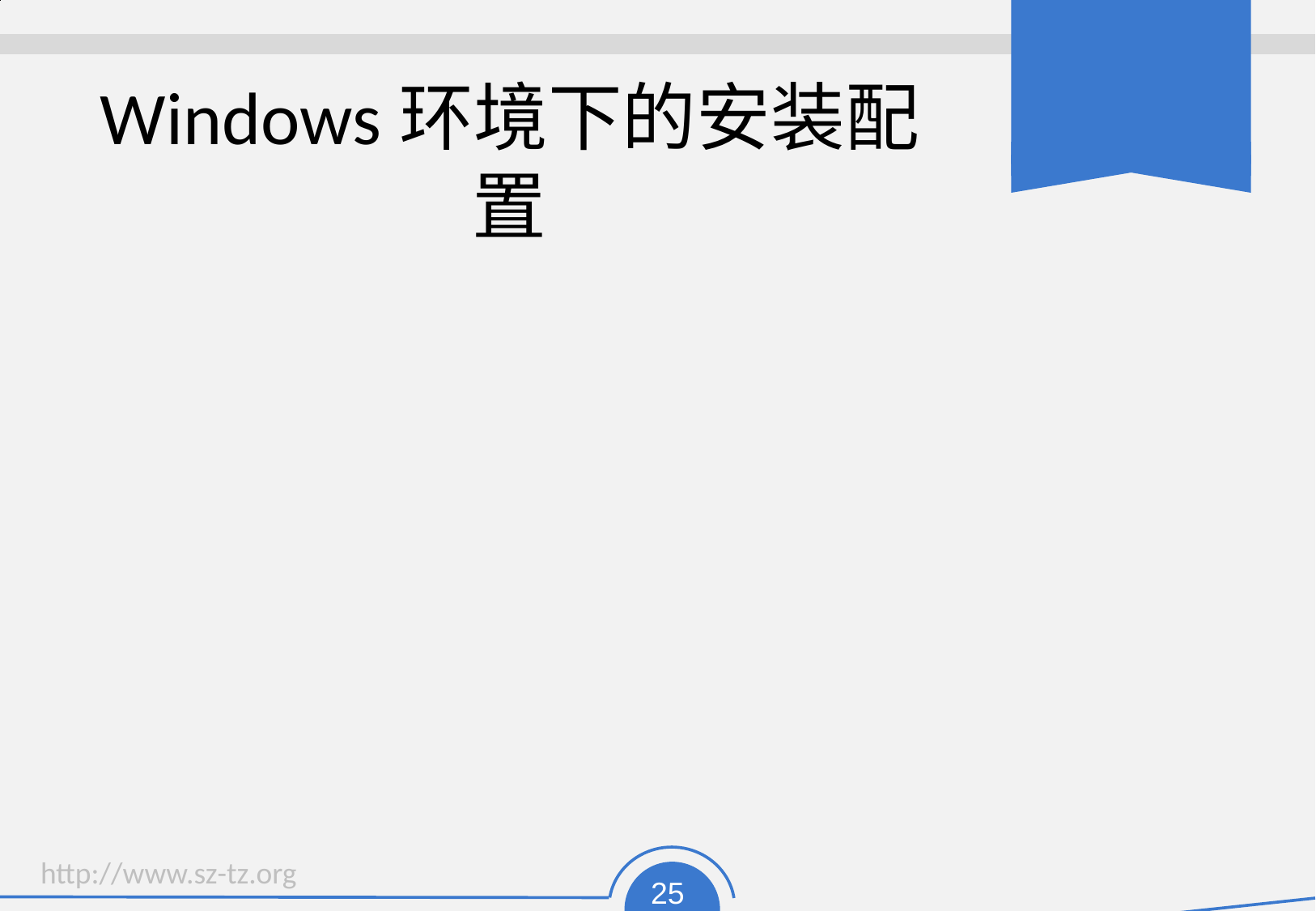

# Windows环境下的安装配置

1、安装JDK软件包
2、设置环境变量
    点击我的电脑右键----->属性------>高级------>环境变量
    ------->新建   JAVA_HOME=JDK安装目录
    编辑: path=在原来的path路径前增加 JDK安装目录/bin
    注意windows平台中是以分号分隔
3、测试    运行cmd
    java                javac               java -version
    如果以上三个命令都能运行的话，说明安装成功